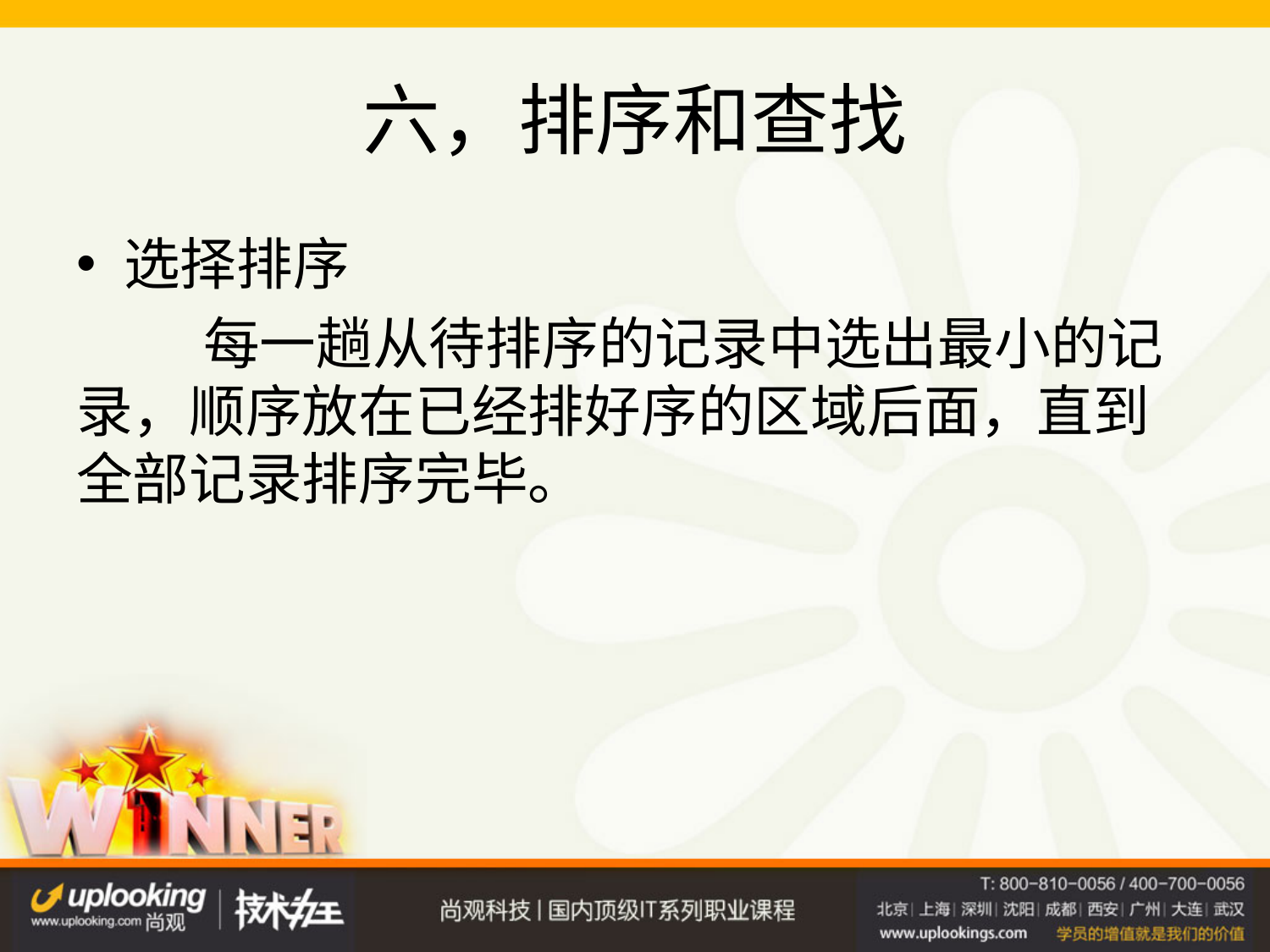

# 六，排序和查找
选择排序
	每一趟从待排序的记录中选出最小的记录，顺序放在已经排好序的区域后面，直到全部记录排序完毕。